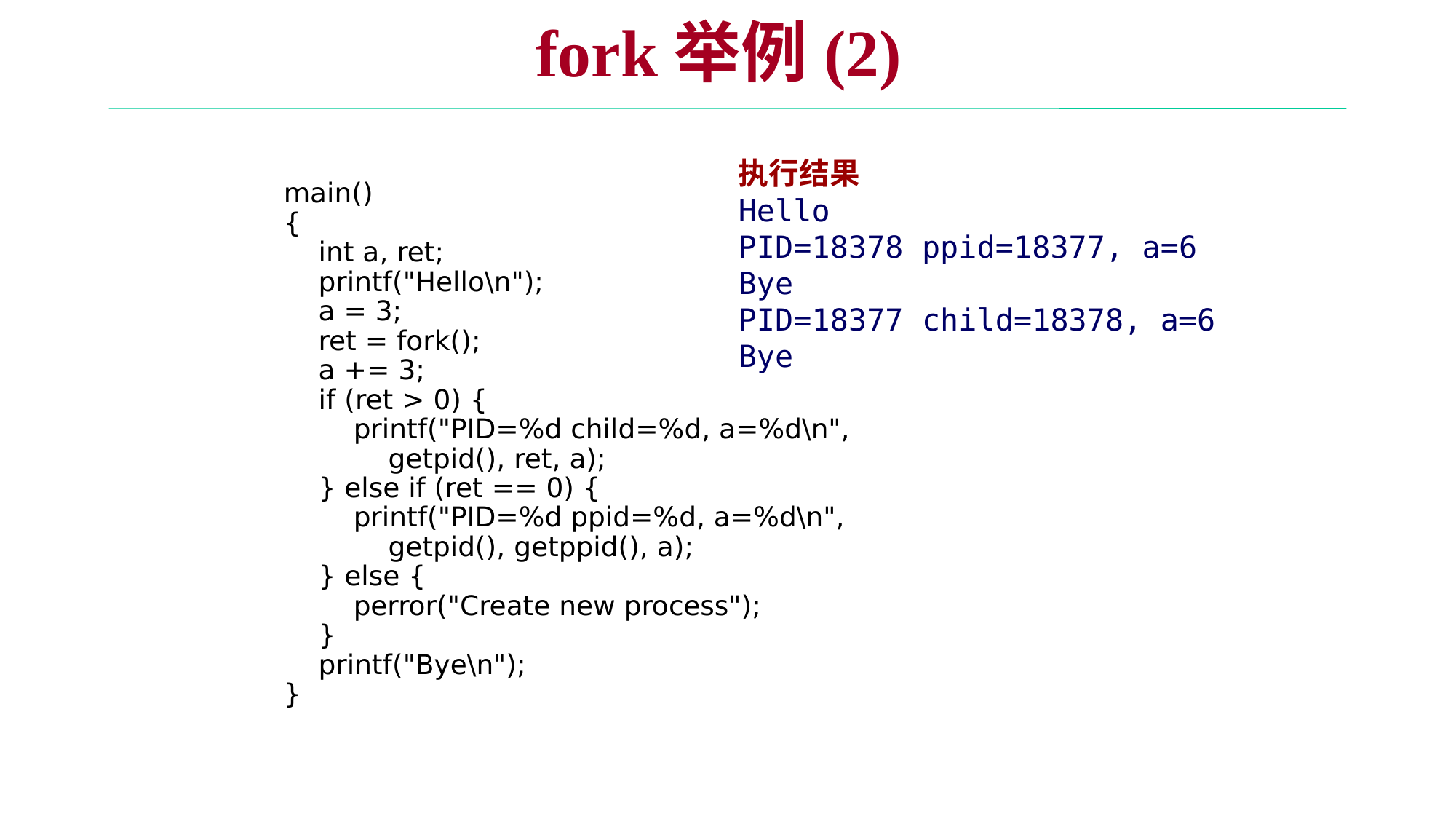

# fork举例(2)
执行结果
Hello
PID=18378 ppid=18377, a=6
Bye
PID=18377 child=18378, a=6
Bye
main()
{
    int a, ret;
    printf("Hello\n");
    a = 3;
    ret = fork();
    a += 3;
    if (ret > 0) {
        printf("PID=%d child=%d, a=%d\n",
            getpid(), ret, a);
    } else if (ret == 0) {
        printf("PID=%d ppid=%d, a=%d\n",
            getpid(), getppid(), a);
    } else {
        perror("Create new process");
    }
    printf("Bye\n");
}